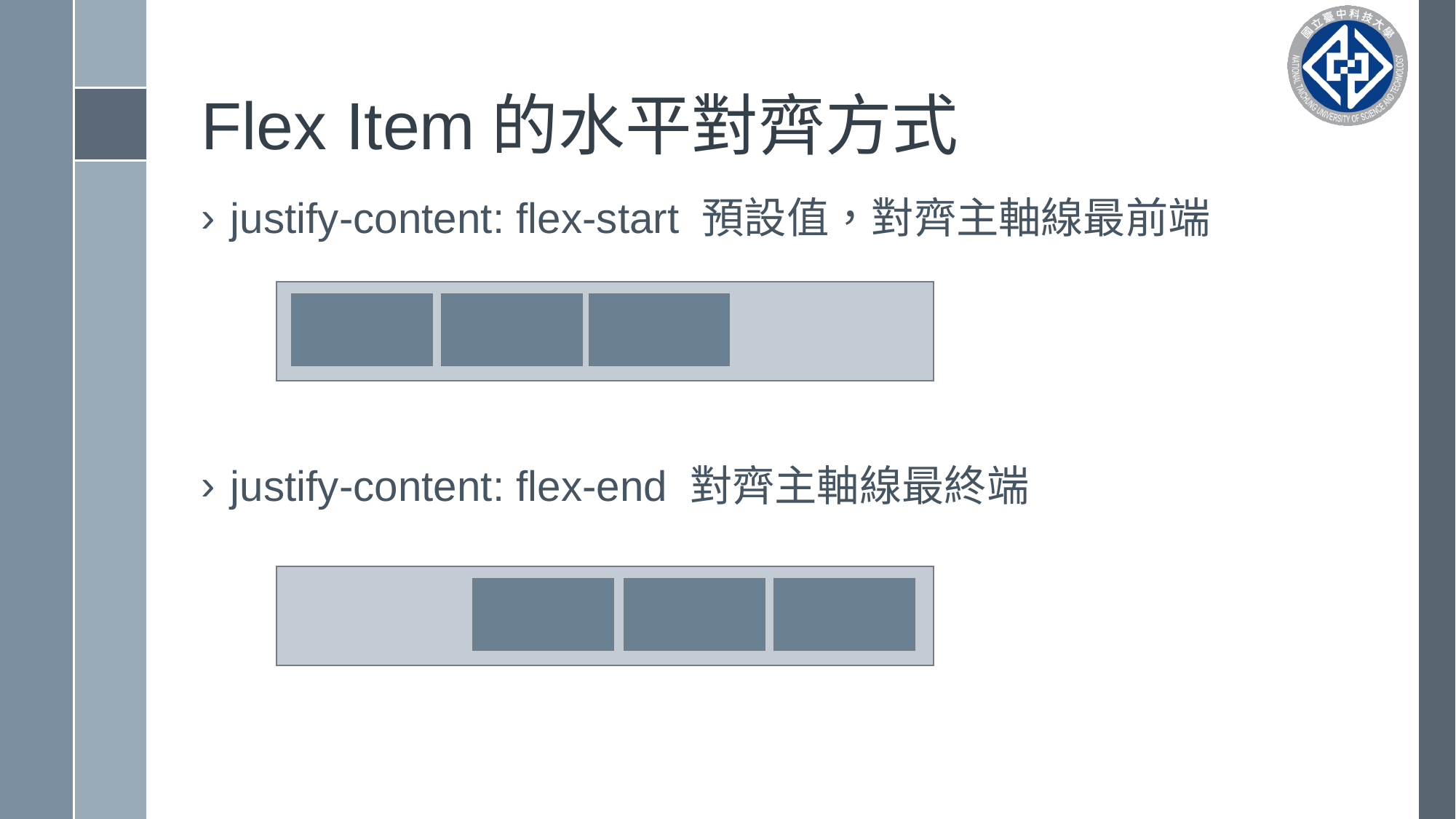

# Flex Item的水平對齊方式
justify-content: flex-start 預設值，對齊主軸線最前端

justify-content: flex-end 對齊主軸線最終端